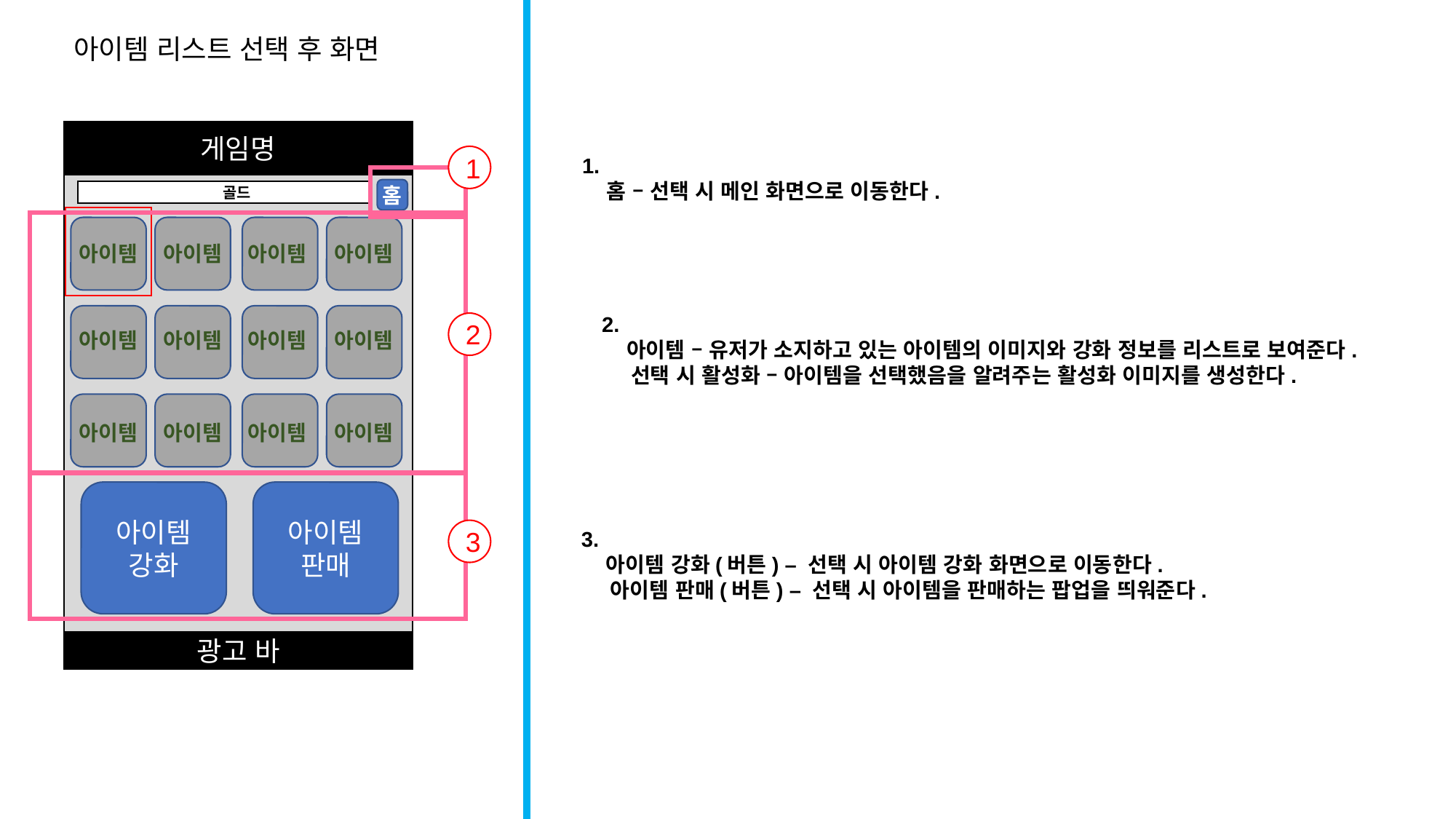

아이템 리스트 선택 후 화면
게임명

1
1.
    홈 – 선택 시 메인 화면으로 이동한다.

홈

골드

아이템
아이템
아이템
아이템
2.
    아이템 – 유저가 소지하고 있는 아이템의 이미지와 강화 정보를 리스트로 보여준다.
    선택 시 활성화 – 아이템을 선택했음을 알려주는 활성화 이미지를 생성한다.

2
아이템
아이템
아이템
아이템

아이템
아이템
아이템
아이템

아이템
강화
아이템
판매
3
3.
    아이템 강화(버튼) – 선택 시 아이템 강화 화면으로 이동한다.
    아이템 판매(버튼) – 선택 시 아이템을 판매하는 팝업을 띄워준다.
광고 바